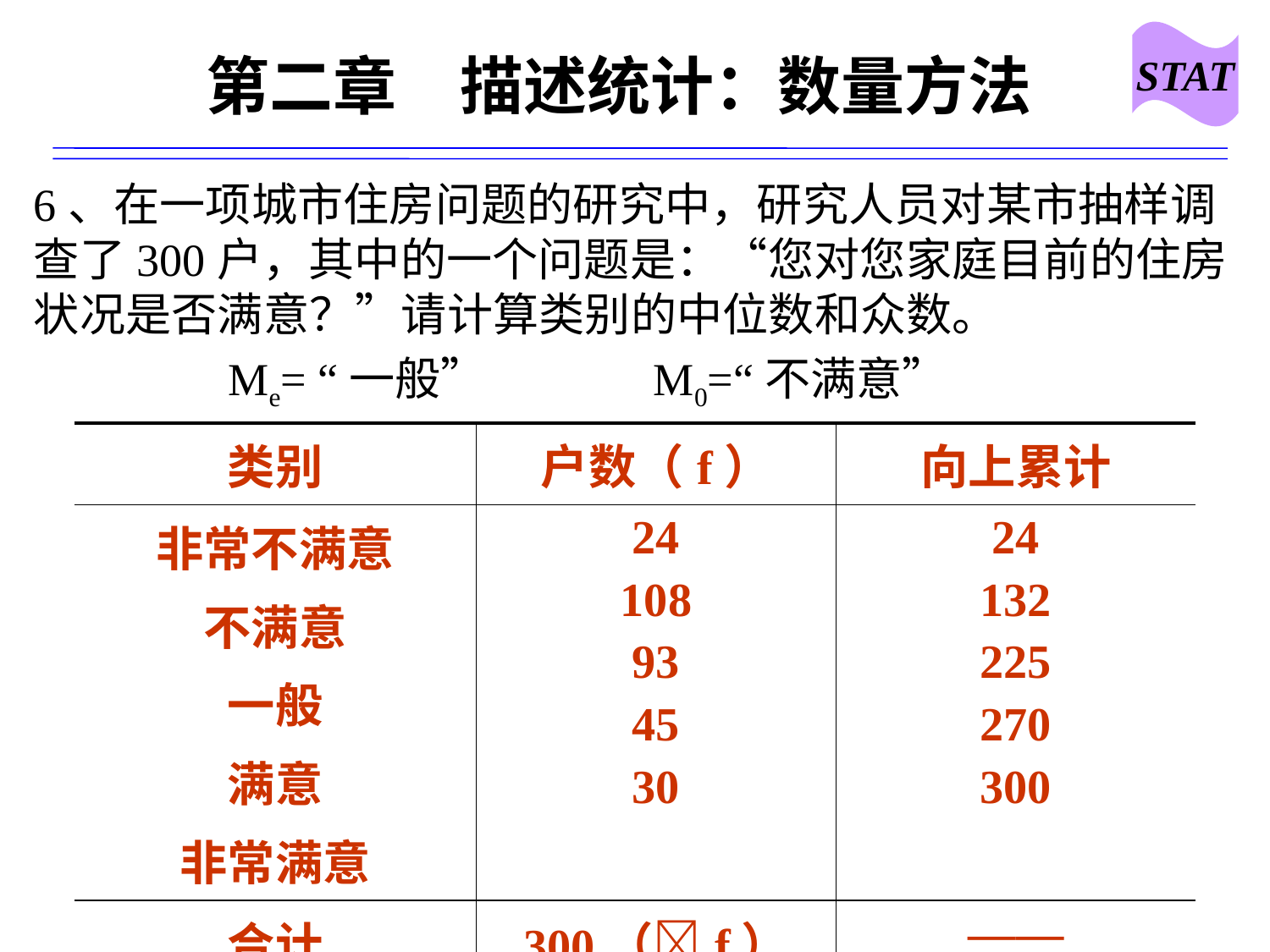

STAT
# 第二章　描述统计：数量方法

6、在一项城市住房问题的研究中，研究人员对某市抽样调查了300户，其中的一个问题是：“您对您家庭目前的住房状况是否满意？”请计算类别的中位数和众数。
                 Me= “一般”               M0=“不满意”
| 类别 | 户数（f） | 向上累计 |
| --- | --- | --- |
| 非常不满意 不满意 一般 满意 非常满意 | 24 108 93 45 30 | 24 132 225 270 300 |
| 合计 | 300（∑f） | —— |